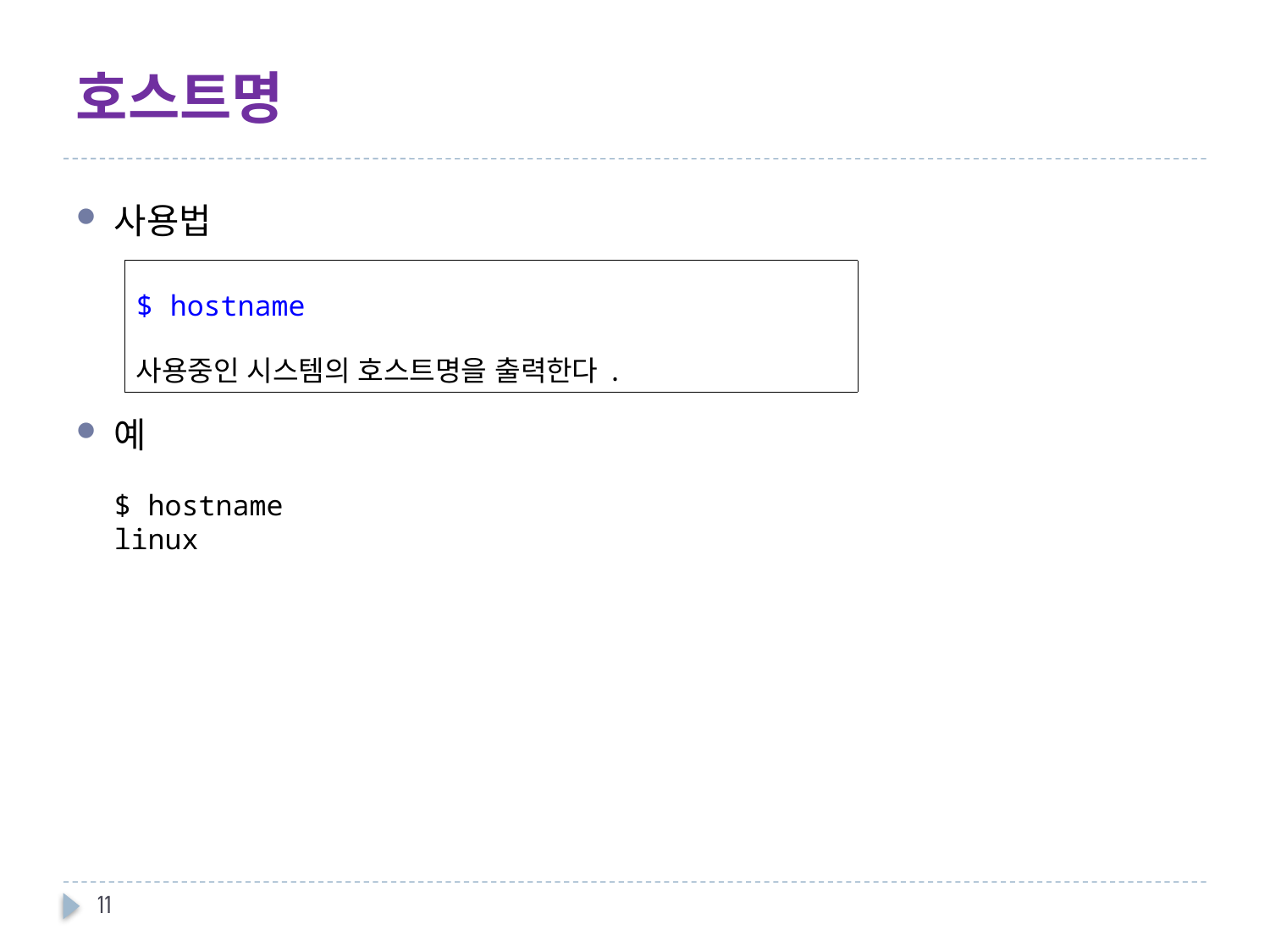

# 호스트명
사용법

예
| $ hostname 사용중인 시스템의 호스트명을 출력한다. |
| --- |
$ hostname
linux
11